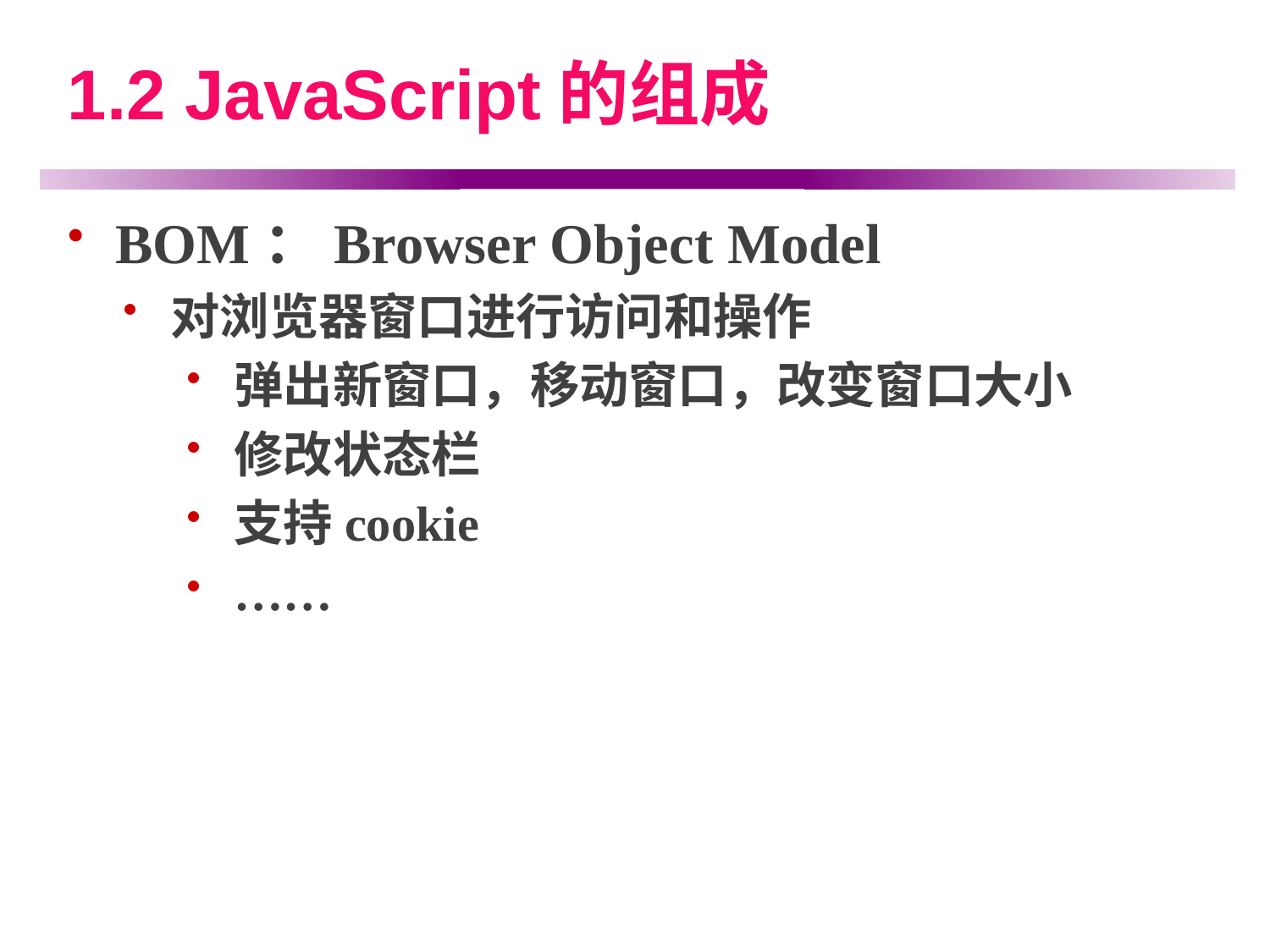

# 1.2 JavaScript的组成
BOM：Browser Object Model
对浏览器窗口进行访问和操作
弹出新窗口，移动窗口，改变窗口大小
修改状态栏
支持cookie
……